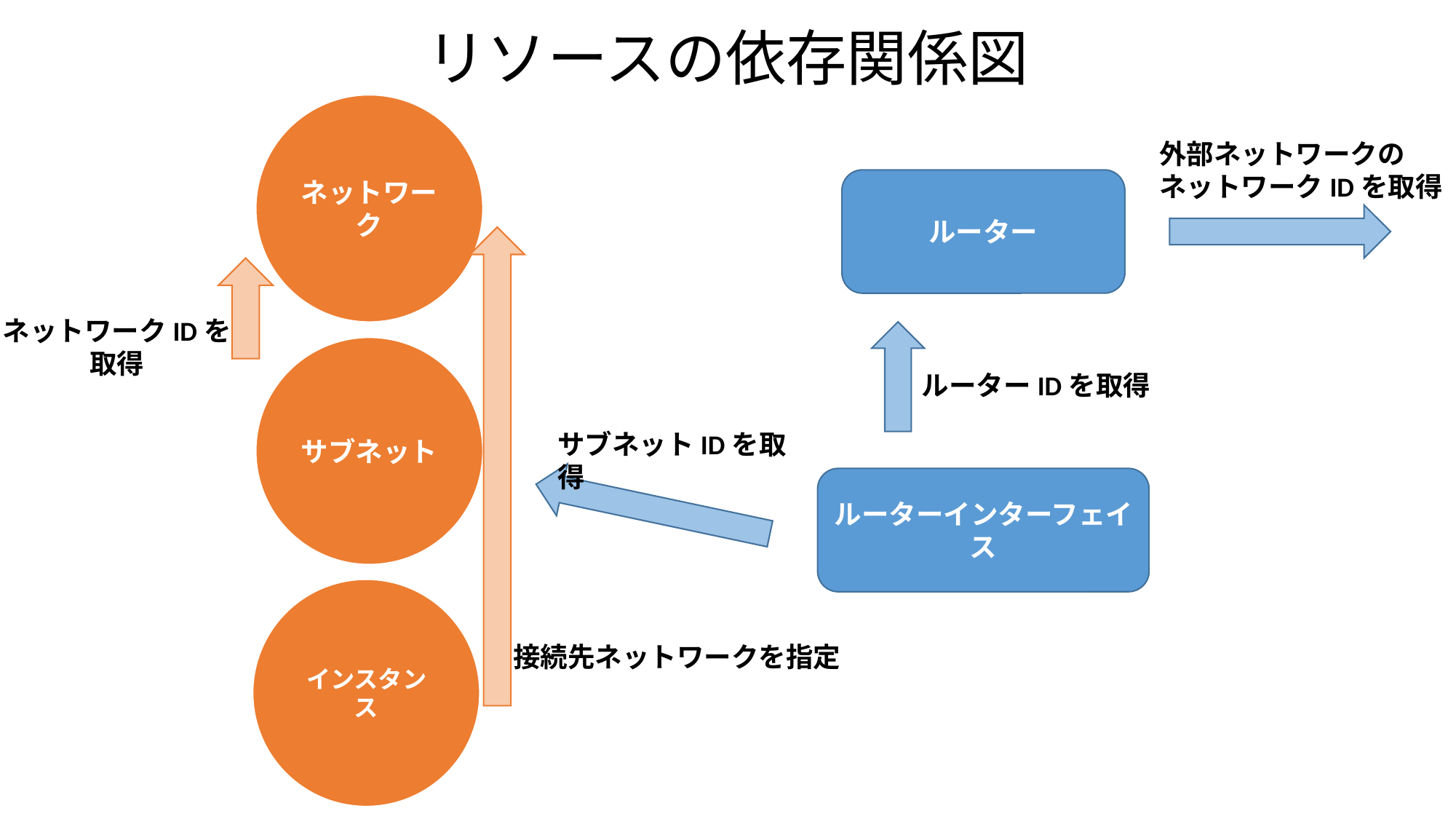

リソースの依存関係図
ネットワーク
外部ネットワークの
ネットワークIDを取得
ルーター

ネットワークIDを
取得
サブネット

ルーターIDを取得
サブネットIDを取得

ルーターインターフェイス

インスタンス
接続先ネットワークを指定